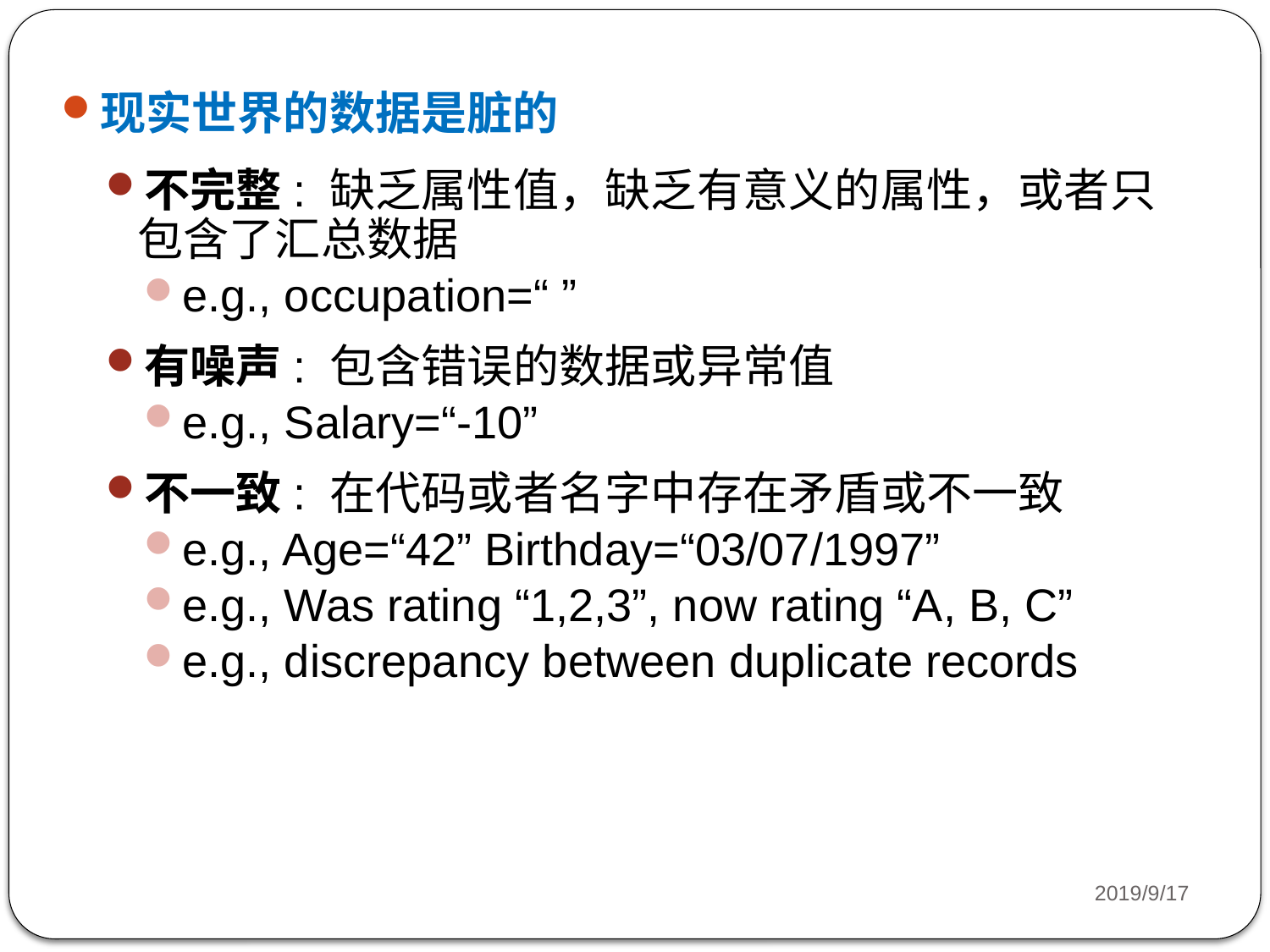

现实世界的数据是脏的
不完整: 缺乏属性值，缺乏有意义的属性，或者只包含了汇总数据
e.g., occupation=“ ”
有噪声: 包含错误的数据或异常值
e.g., Salary=“-10”
不一致: 在代码或者名字中存在矛盾或不一致
e.g., Age=“42” Birthday=“03/07/1997”
e.g., Was rating “1,2,3”, now rating “A, B, C”
e.g., discrepancy between duplicate records
2019/9/17
6